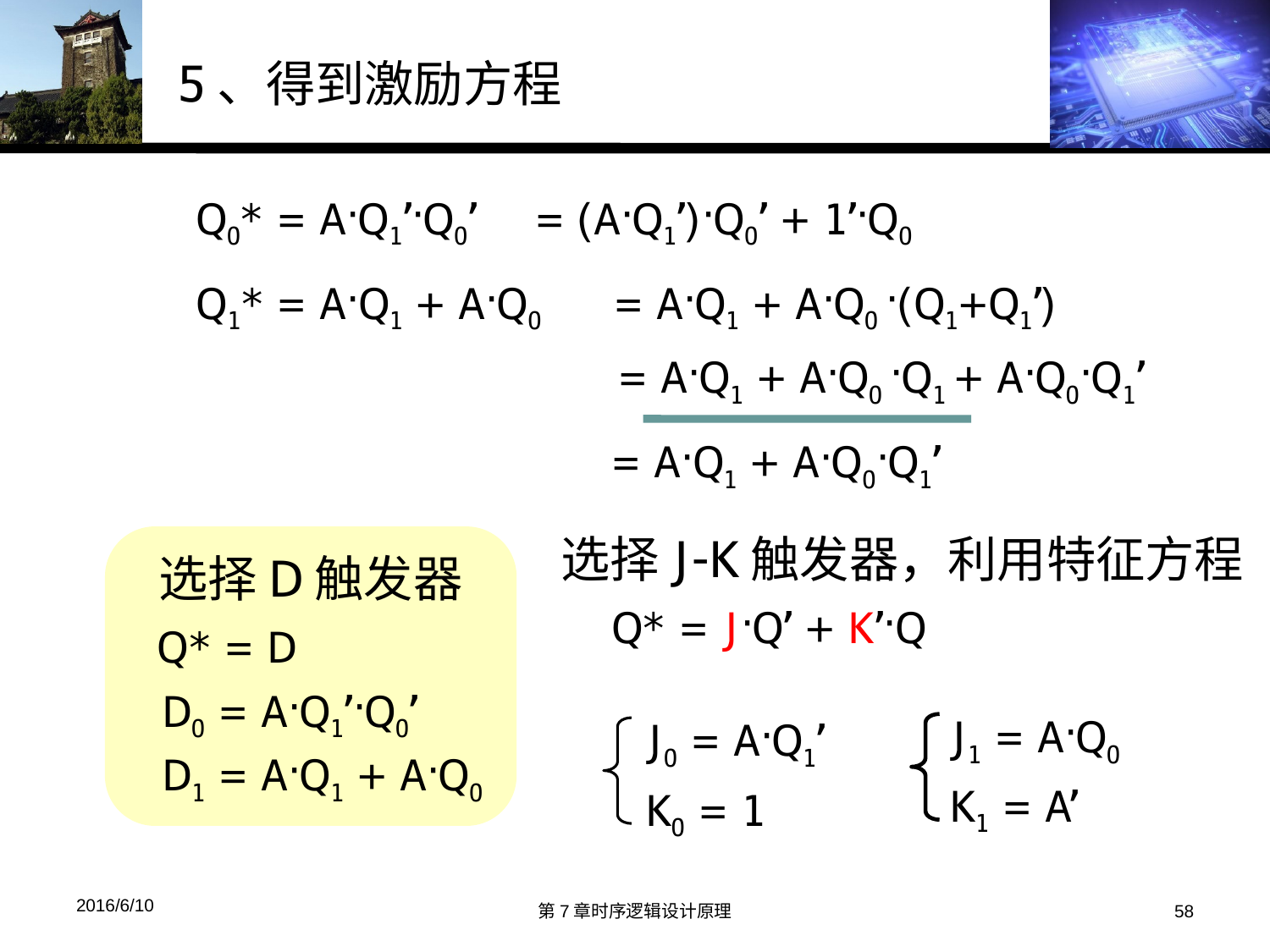

5、得到激励方程
= (A·Q1’)·Q0’ + 1’·Q0
Q0* = A·Q1’·Q0’
Q1* = A·Q1 + A·Q0
= A·Q1 + A·Q0 ·(Q1+Q1’)
= A·Q1 + A·Q0 ·Q1 + A·Q0·Q1’

= A·Q1 + A·Q0·Q1’
选择J-K触发器，利用特征方程
Q* = J·Q’ + K’·Q
选择D触发器

Q* = D
D0 = A·Q1’·Q0’
J1 = A·Q0
K1 = A’

J0 = A·Q1’
K0 = 1

D1 = A·Q1 + A·Q0
2016/6/10
第7章时序逻辑设计原理
58